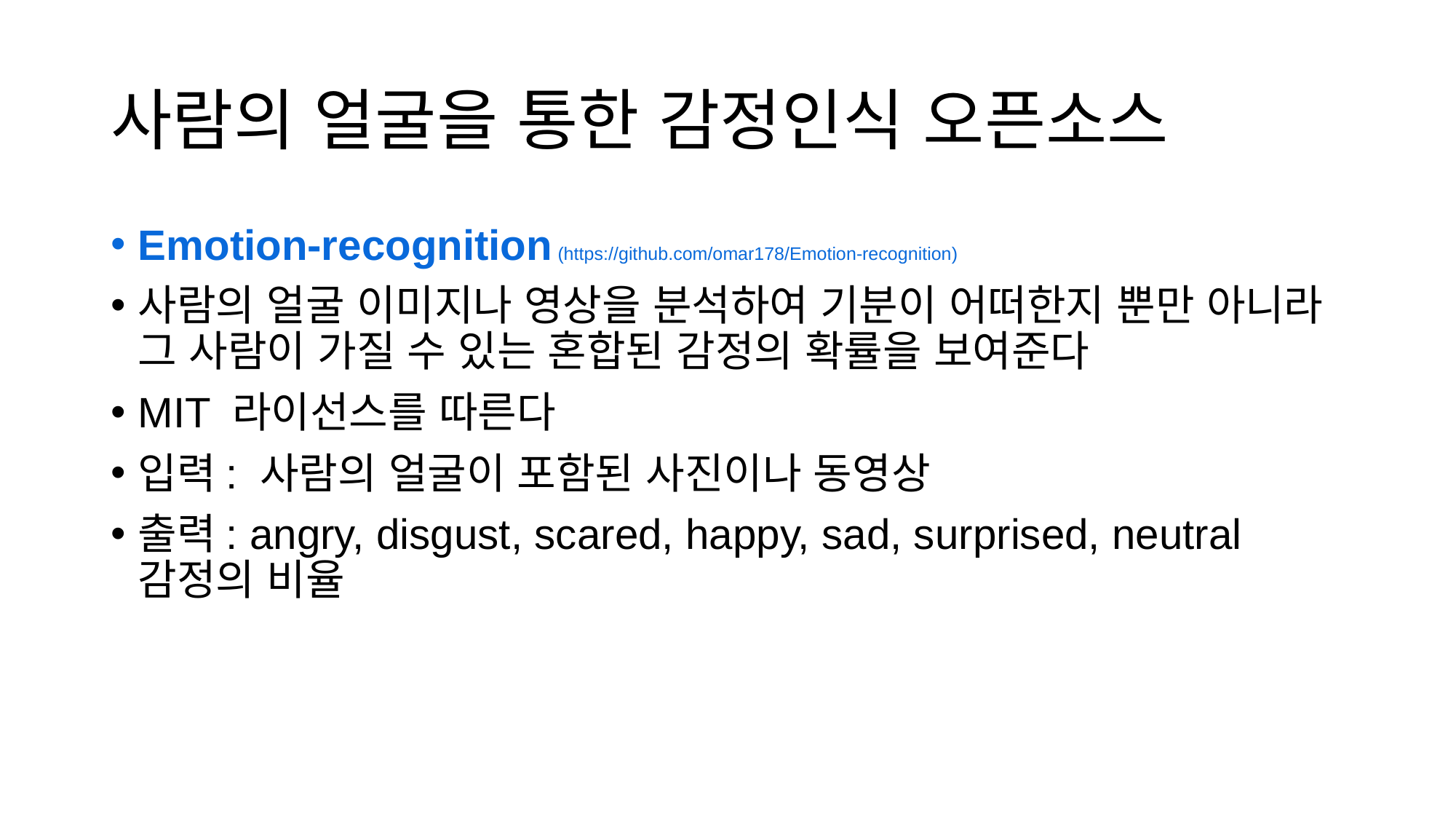

# 사람의 얼굴을 통한 감정인식 오픈소스
Emotion-recognition (https://github.com/omar178/Emotion-recognition)
사람의 얼굴 이미지나 영상을 분석하여 기분이 어떠한지 뿐만 아니라 그 사람이 가질 수 있는 혼합된 감정의 확률을 보여준다
MIT 라이선스를 따른다
입력: 사람의 얼굴이 포함된 사진이나 동영상
출력: angry, disgust, scared, happy, sad, surprised, neutral감정의 비율